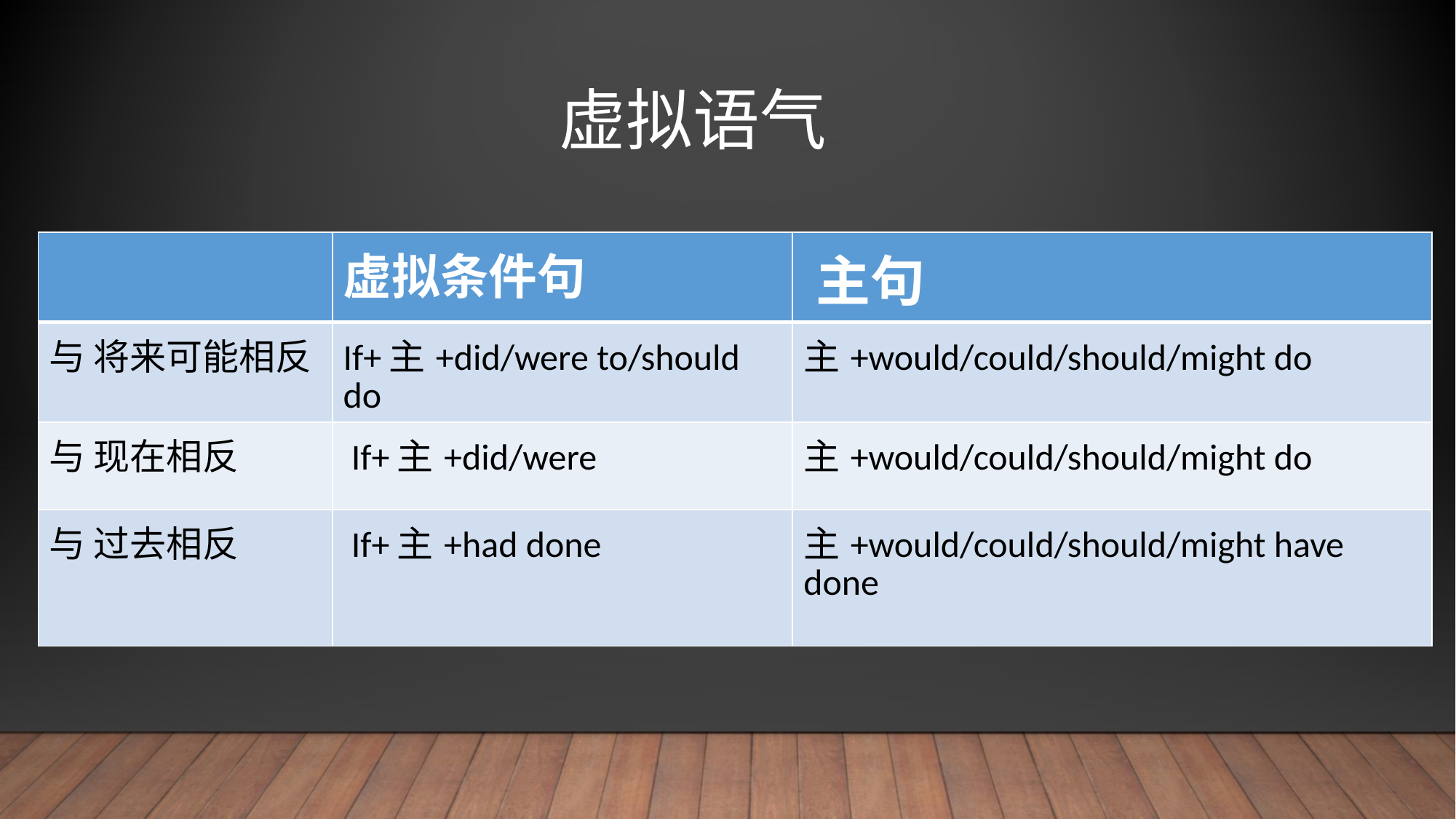

# 虚拟语气
|  | 虚拟条件句 | 主句 |
| --- | --- | --- |
| 与 将来可能相反 | If+主+did/were to/should do | 主+would/could/should/might do |
| 与 现在相反 | If+主+did/were | 主+would/could/should/might do |
| 与 过去相反 | If+主+had done | 主+would/could/should/might have done |